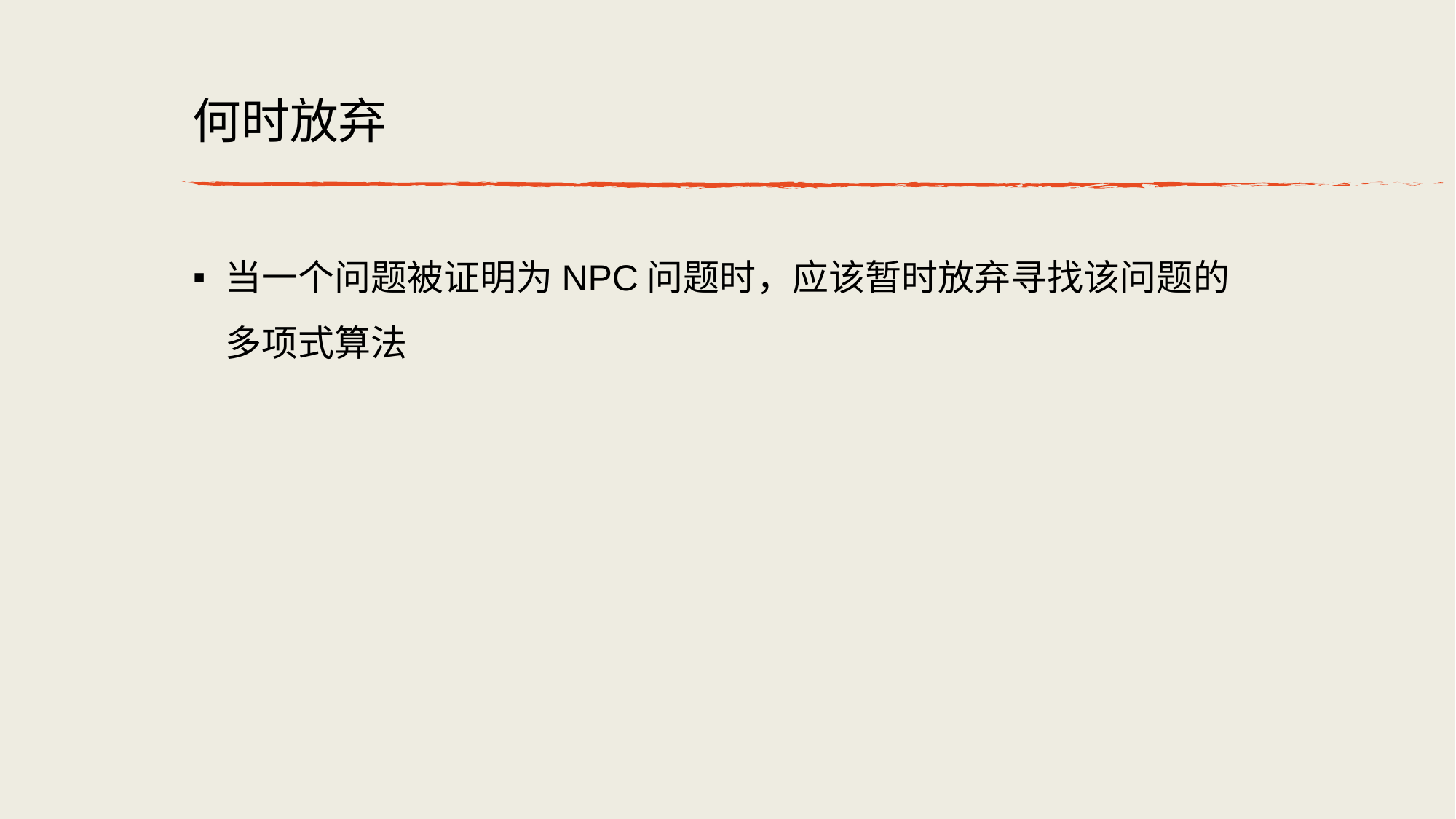

# 何时放弃
当一个问题被证明为NPC问题时，应该暂时放弃寻找该问题的多项式算法